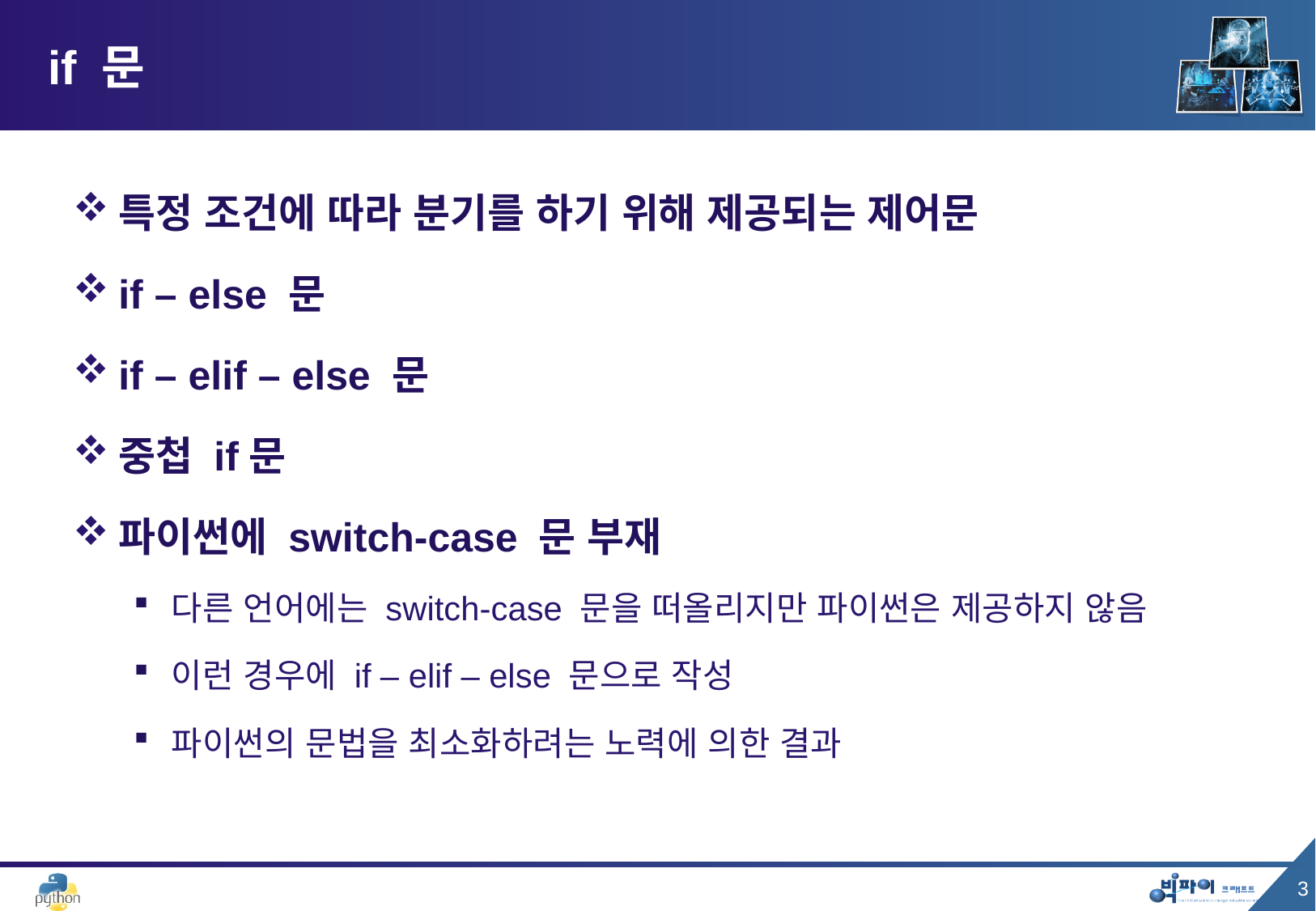

# if 문
특정 조건에 따라 분기를 하기 위해 제공되는 제어문
if – else 문
if – elif – else 문
중첩 if문
파이썬에 switch-case 문 부재
다른 언어에는 switch-case 문을 떠올리지만 파이썬은 제공하지 않음
이런 경우에 if – elif – else 문으로 작성
파이썬의 문법을 최소화하려는 노력에 의한 결과